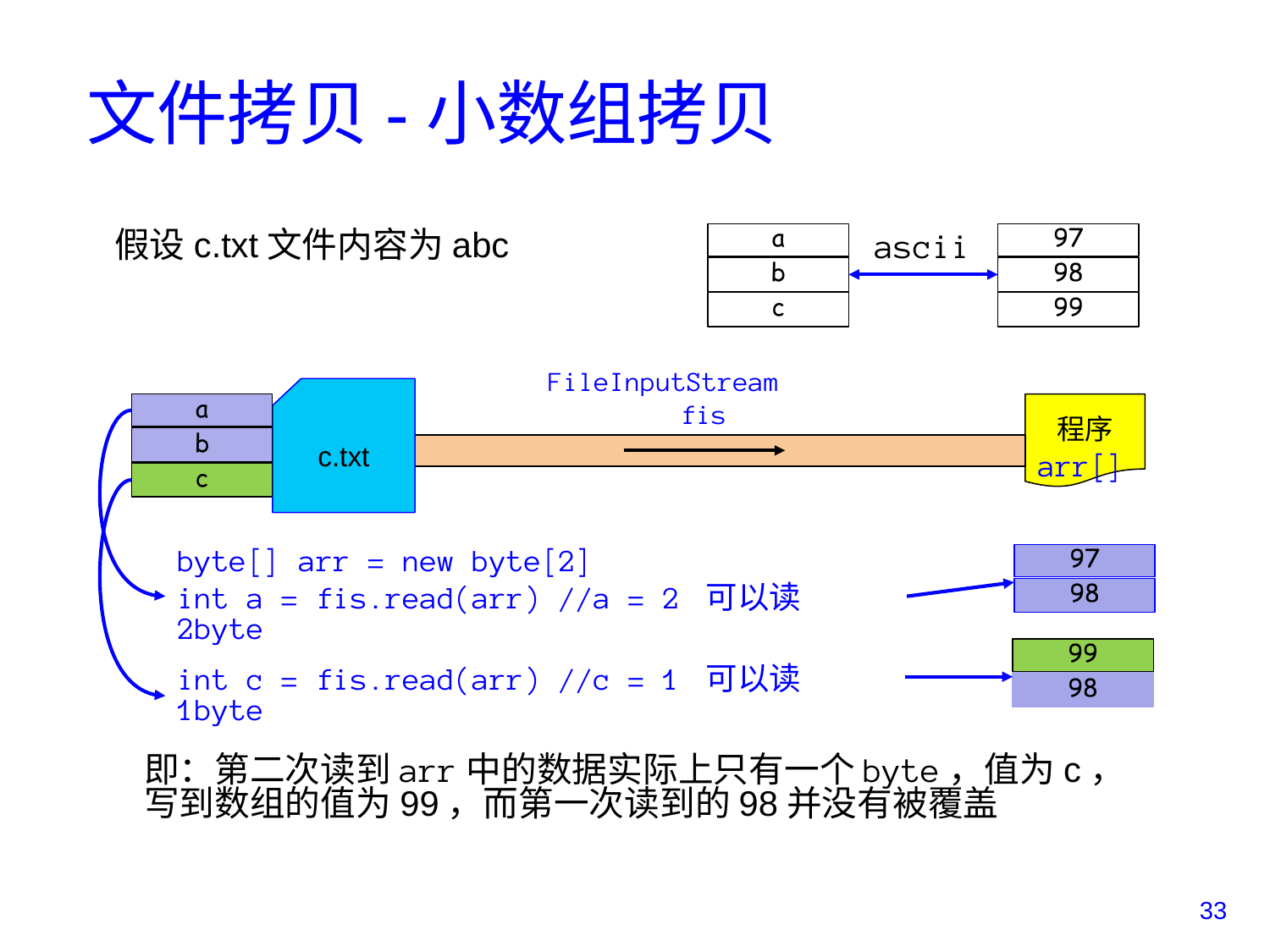

# 文件拷贝-小数组拷贝
a
97
假设c.txt文件内容为abc
ascii
b
98
c
99
FileInputStream
fis
c.txt
a
程序
b

arr[]
c
byte[] arr = new byte[2]
int a = fis.read(arr) //a = 2 可以读2byte
97
98
99
int c = fis.read(arr) //c = 1 可以读1byte
98
即：第二次读到arr中的数据实际上只有一个byte，值为c，写到数组的值为99，而第一次读到的98并没有被覆盖
33